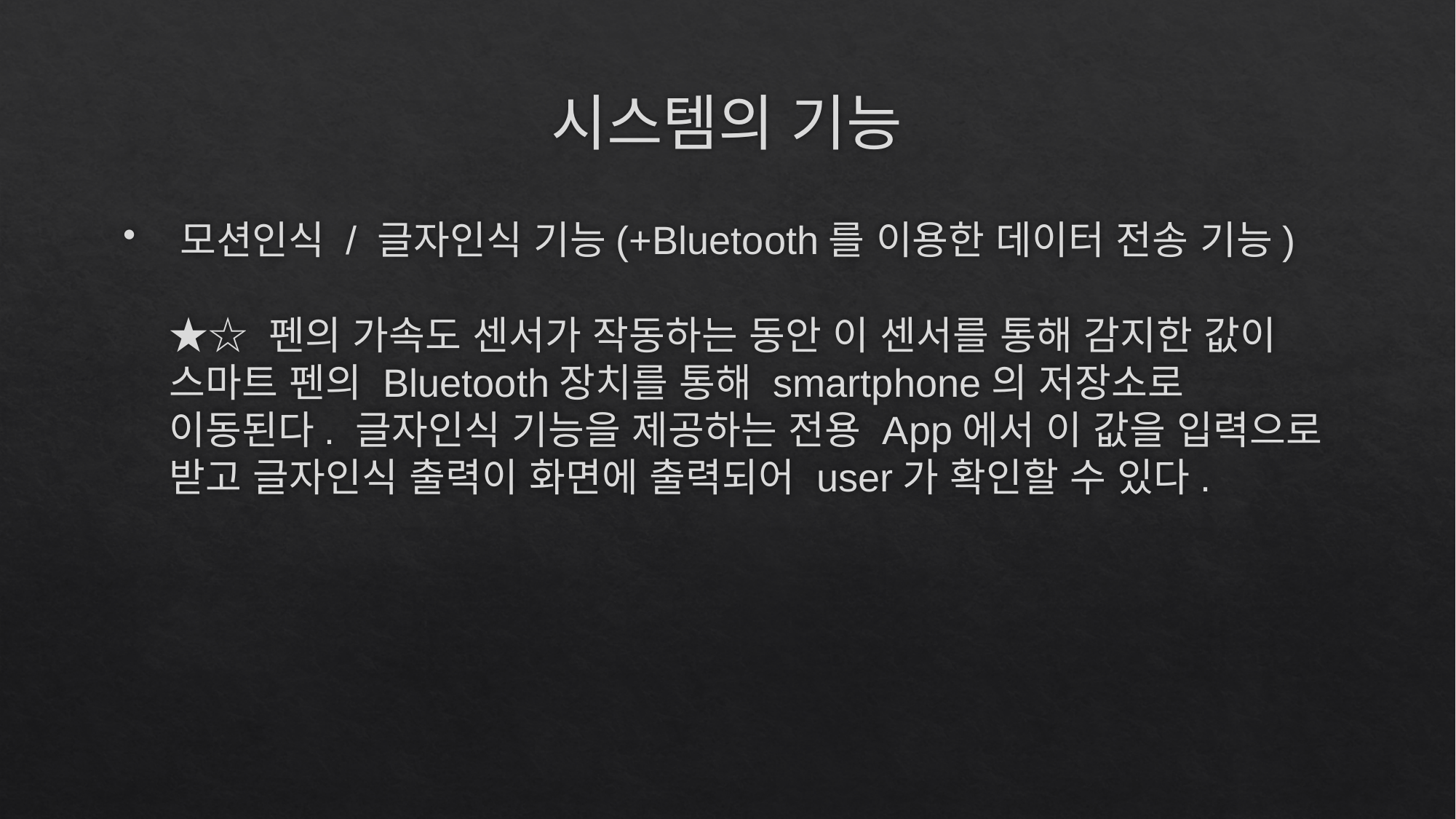

# 시스템의 기능
 모션인식 / 글자인식 기능(+Bluetooth를 이용한 데이터 전송 기능)

★☆ 펜의 가속도 센서가 작동하는 동안 이 센서를 통해 감지한 값이 스마트 펜의 Bluetooth장치를 통해 smartphone의 저장소로 이동된다. 글자인식 기능을 제공하는 전용 App에서 이 값을 입력으로 받고 글자인식 출력이 화면에 출력되어 user가 확인할 수 있다.